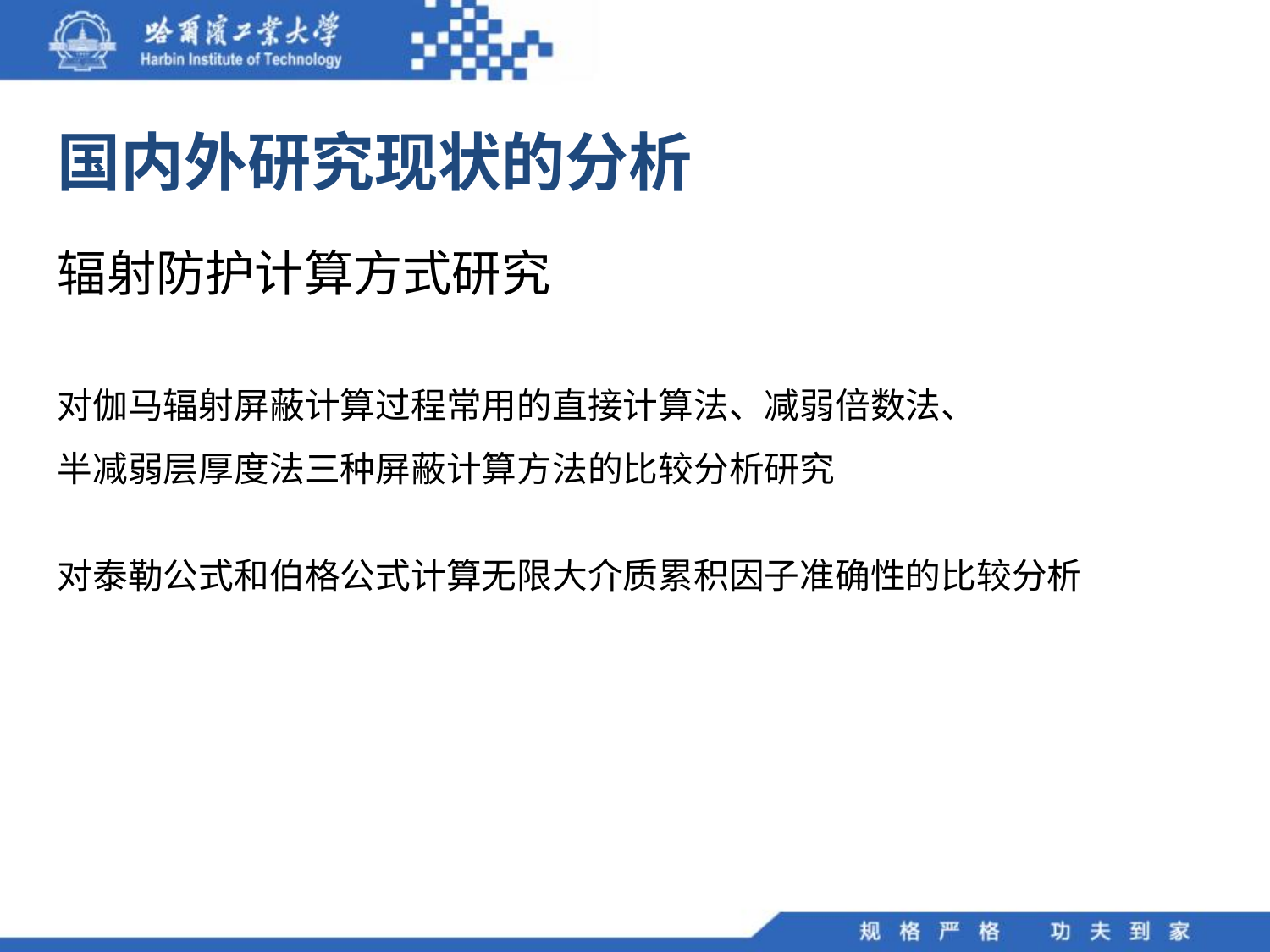

国内外研究现状的分析
辐射防护计算方式研究
对伽马辐射屏蔽计算过程常用的直接计算法、减弱倍数法、
半减弱层厚度法三种屏蔽计算方法的比较分析研究
对泰勒公式和伯格公式计算无限大介质累积因子准确性的比较分析
6